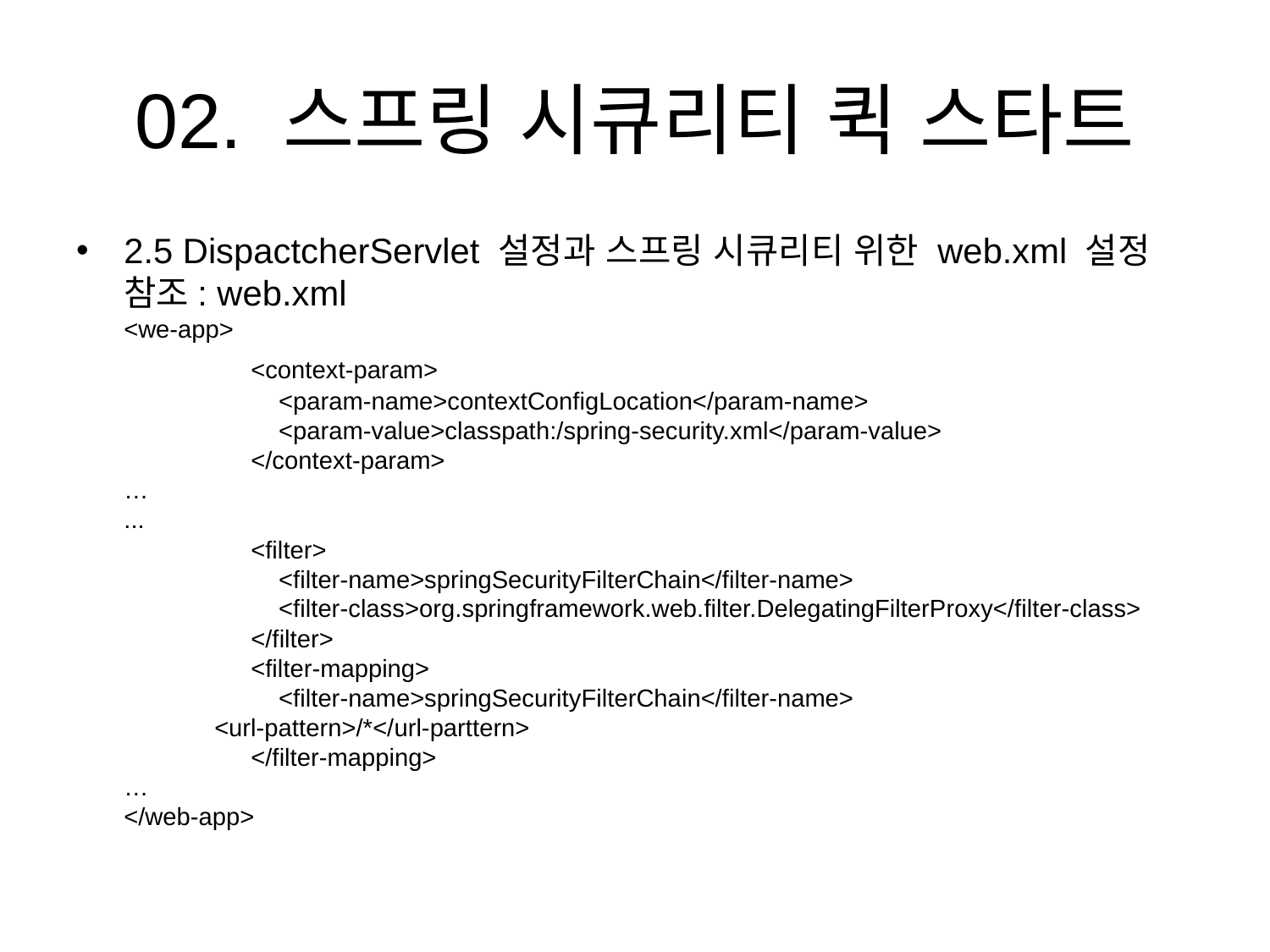

# 02. 스프링 시큐리티 퀵 스타트
2.5 DispactcherServlet 설정과 스프링 시큐리티 위한 web.xml 설정
참조: web.xml
<we-app>
	<context-param>
	    <param-name>contextConfigLocation</param-name>
	    <param-value>classpath:/spring-security.xml</param-value>
	</context-param>
…
...
	<filter>
	    <filter-name>springSecurityFilterChain</filter-name>
	    <filter-class>org.springframework.web.filter.DelegatingFilterProxy</filter-class>
	</filter>
	<filter-mapping>
	    <filter-name>springSecurityFilterChain</filter-name>
             <url-pattern>/*</url-parttern>
	</filter-mapping>
…
</web-app>